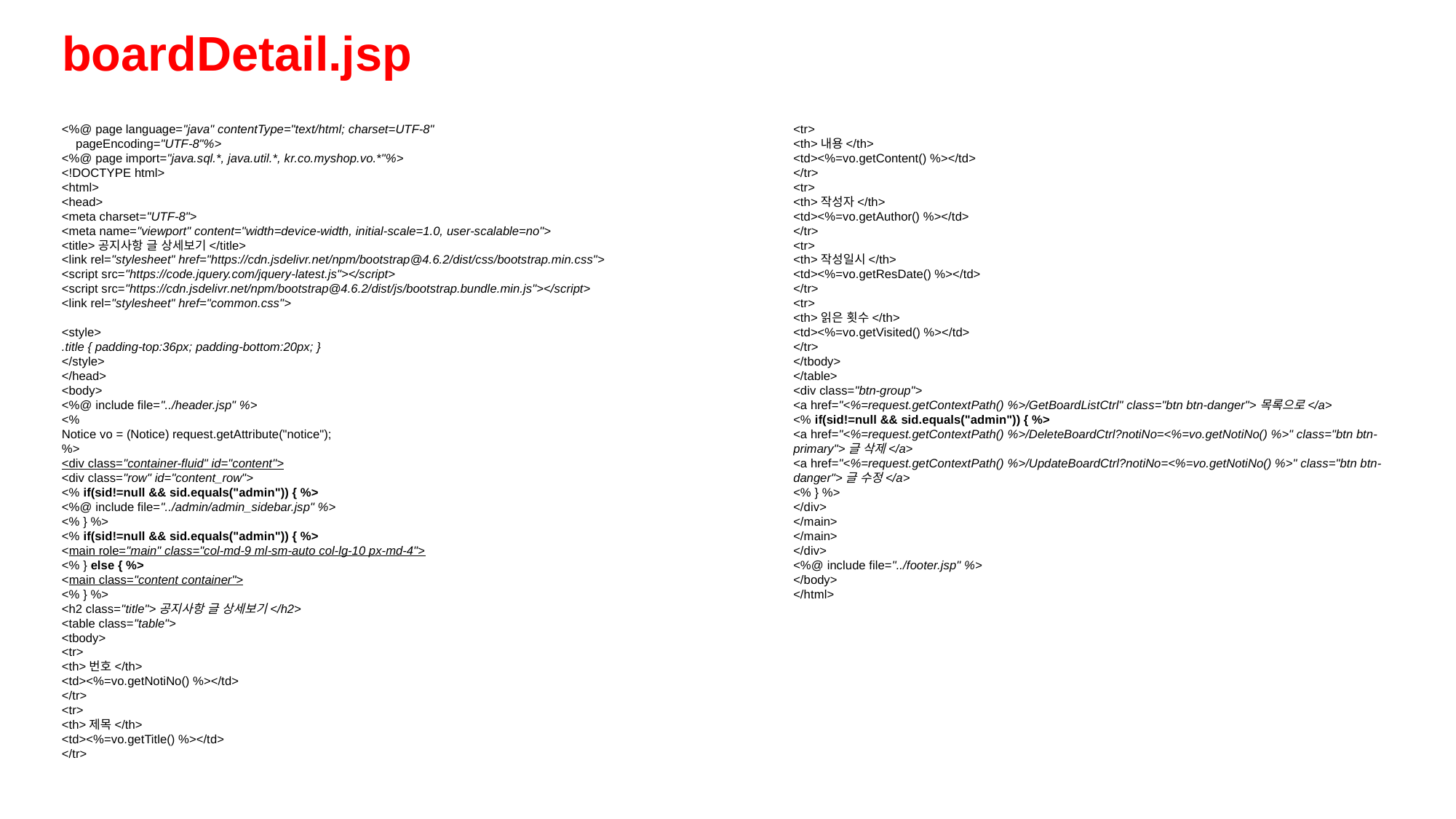

boardDetail.jsp
<%@ page language="java" contentType="text/html; charset=UTF-8"
    pageEncoding="UTF-8"%>
<%@ page import="java.sql.*, java.util.*, kr.co.myshop.vo.*"%>
<!DOCTYPE html>
<html>
<head>
<meta charset="UTF-8">
<meta name="viewport" content="width=device-width, initial-scale=1.0, user-scalable=no">
<title>공지사항 글 상세보기</title>
<link rel="stylesheet" href="https://cdn.jsdelivr.net/npm/bootstrap@4.6.2/dist/css/bootstrap.min.css">
<script src="https://code.jquery.com/jquery-latest.js"></script>
<script src="https://cdn.jsdelivr.net/npm/bootstrap@4.6.2/dist/js/bootstrap.bundle.min.js"></script>
<link rel="stylesheet" href="common.css">

<style>
.title { padding-top:36px; padding-bottom:20px; }
</style>
</head>
<body>
<%@ include file="../header.jsp" %>
<%
Notice vo = (Notice) request.getAttribute("notice");
%>
<div class="container-fluid" id="content">
<div class="row" id="content_row">
<% if(sid!=null && sid.equals("admin")) { %>
<%@ include file="../admin/admin_sidebar.jsp" %>
<% } %>
<% if(sid!=null && sid.equals("admin")) { %>
<main role="main" class="col-md-9 ml-sm-auto col-lg-10 px-md-4">
<% } else { %>
<main class="content container">
<% } %>
<h2 class="title">공지사항 글 상세보기</h2>
<table class="table">
<tbody>
<tr>
<th>번호</th>
<td><%=vo.getNotiNo() %></td>
</tr>
<tr>
<th>제목</th>
<td><%=vo.getTitle() %></td>
</tr>
<tr>
<th>내용</th>
<td><%=vo.getContent() %></td>
</tr>
<tr>
<th>작성자</th>
<td><%=vo.getAuthor() %></td>
</tr>
<tr>
<th>작성일시</th>
<td><%=vo.getResDate() %></td>
</tr>
<tr>
<th>읽은 횟수</th>
<td><%=vo.getVisited() %></td>
</tr>
</tbody>
</table>
<div class="btn-group">
<a href="<%=request.getContextPath() %>/GetBoardListCtrl" class="btn btn-danger">목록으로</a>
<% if(sid!=null && sid.equals("admin")) { %>
<a href="<%=request.getContextPath() %>/DeleteBoardCtrl?notiNo=<%=vo.getNotiNo() %>" class="btn btn-primary">글 삭제</a>
<a href="<%=request.getContextPath() %>/UpdateBoardCtrl?notiNo=<%=vo.getNotiNo() %>" class="btn btn-danger">글 수정</a>
<% } %>
</div>
</main>
</main>
</div>
<%@ include file="../footer.jsp" %>
</body>
</html>